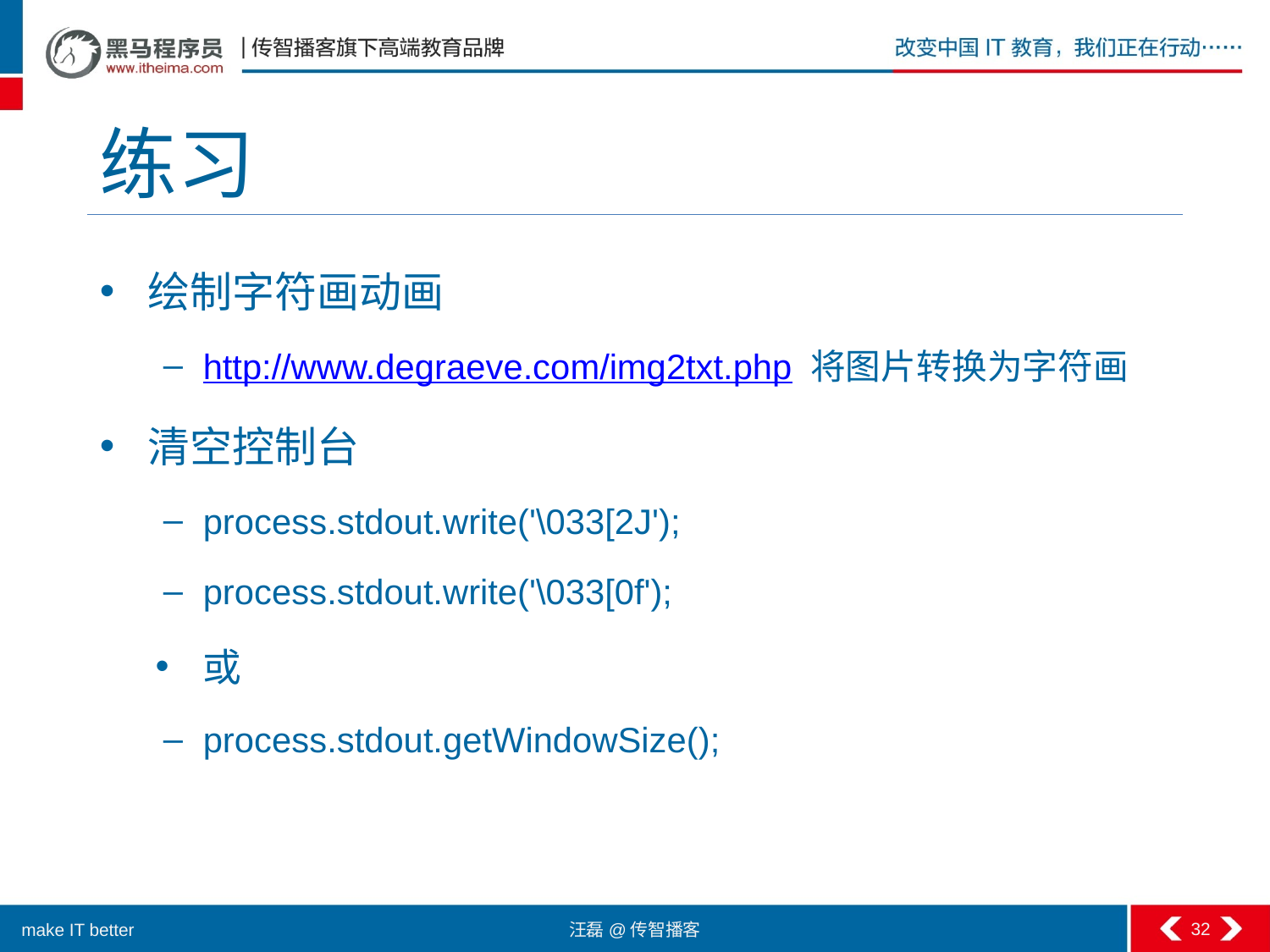

# 练习
绘制字符画动画
http://www.degraeve.com/img2txt.php 将图片转换为字符画
清空控制台
process.stdout.write('\033[2J');
process.stdout.write('\033[0f');
或
process.stdout.getWindowSize();

32
汪磊@传智播客
make IT better